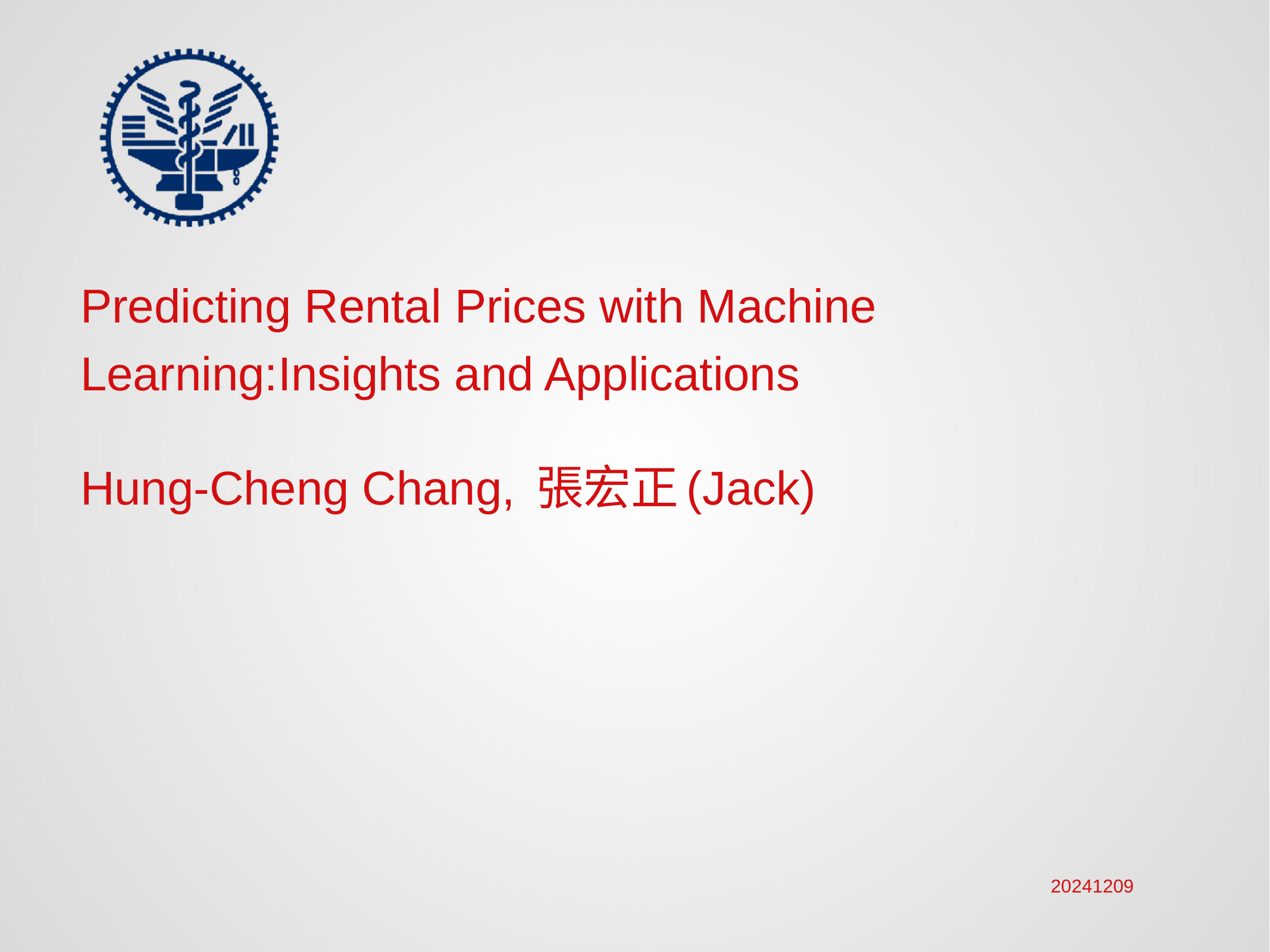

Predicting Rental Prices with Machine Learning:Insights and Applications

Hung-Cheng Chang, 張宏正(Jack)

20241209